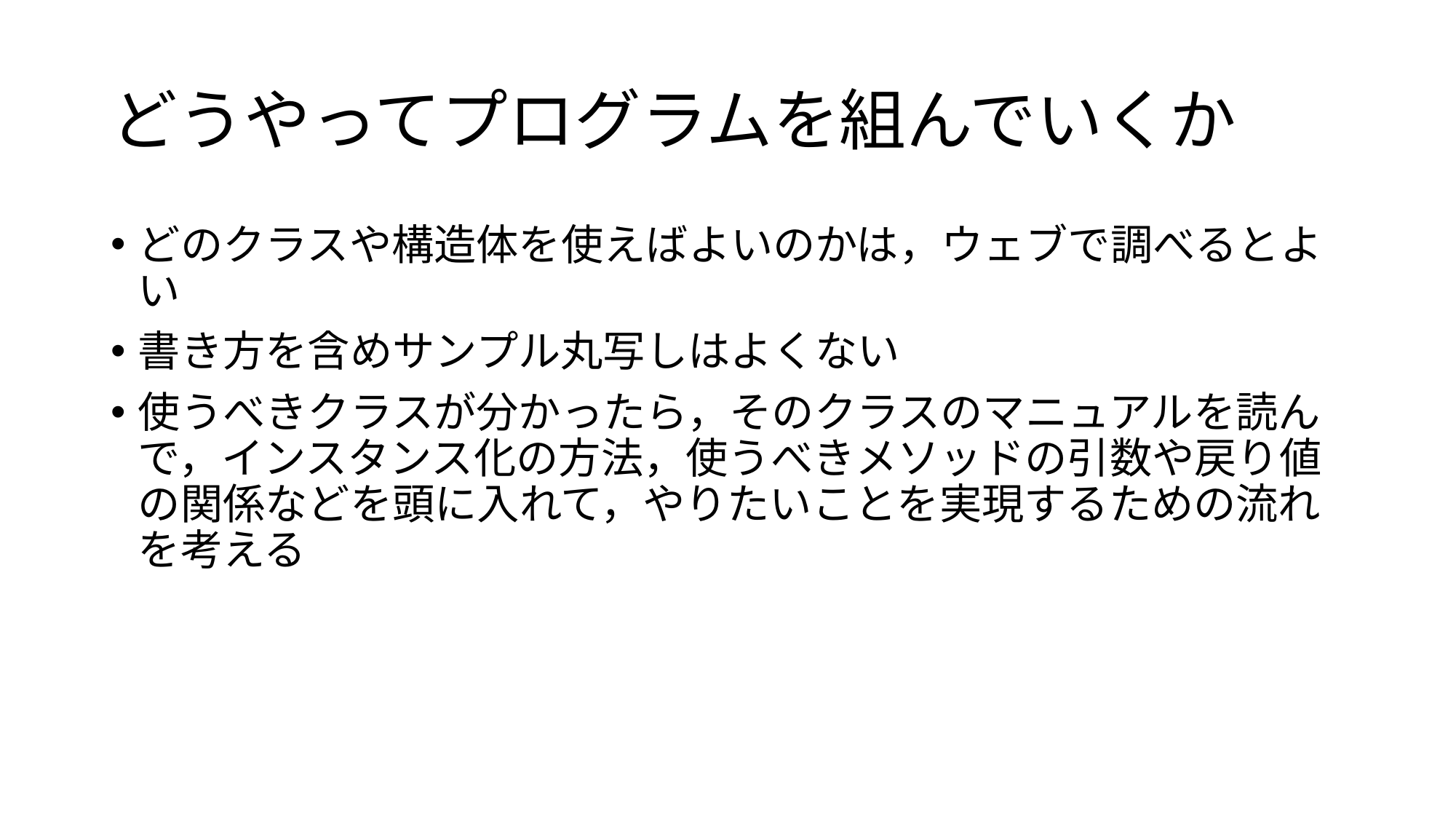

# どうやってプログラムを組んでいくか
どのクラスや構造体を使えばよいのかは，ウェブで調べるとよい
書き方を含めサンプル丸写しはよくない
使うべきクラスが分かったら，そのクラスのマニュアルを読んで，インスタンス化の方法，使うべきメソッドの引数や戻り値の関係などを頭に入れて，やりたいことを実現するための流れを考える